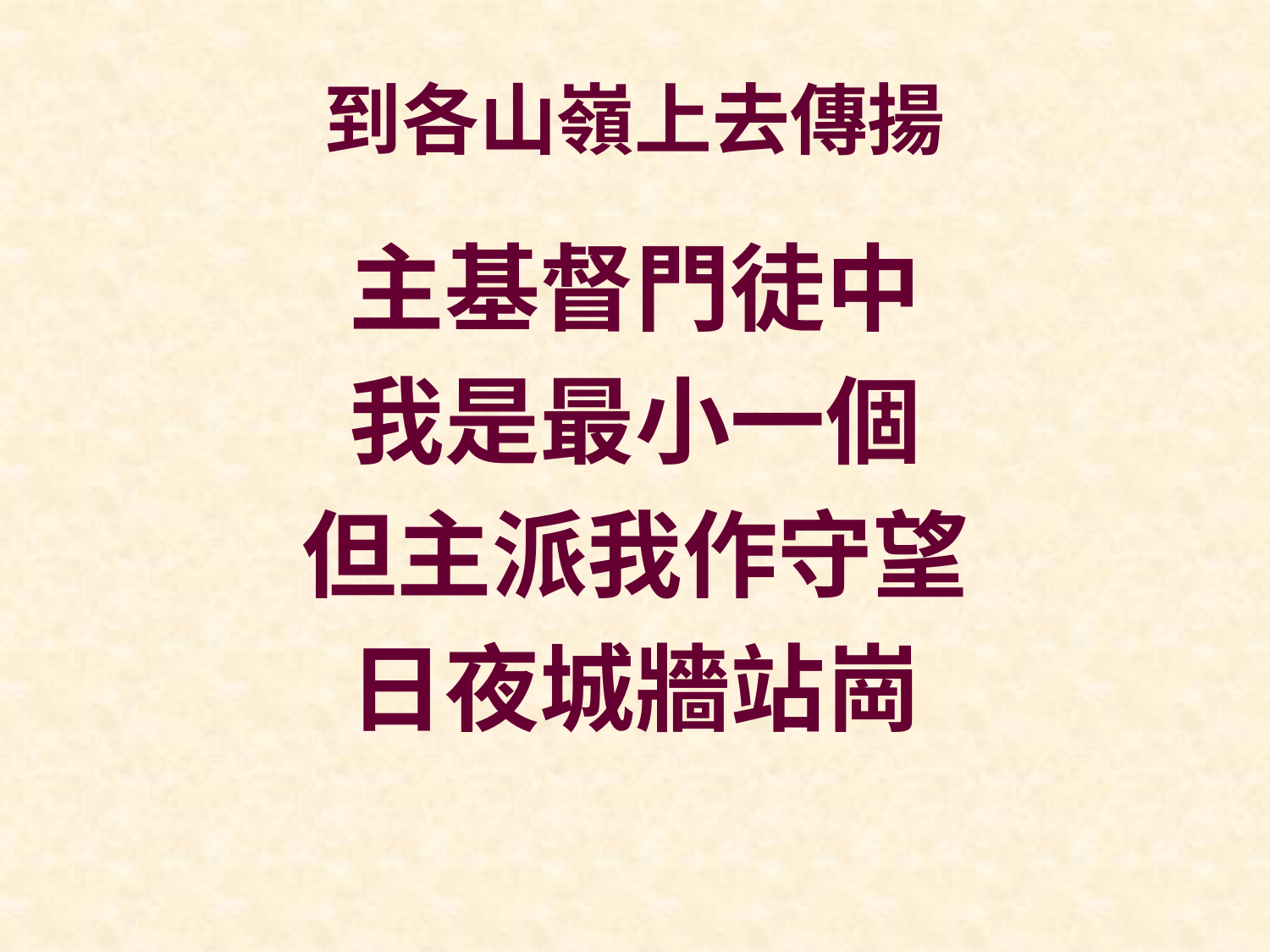

# 到各山嶺上去傳揚
主基督門徒中
我是最小一個
但主派我作守望
日夜城牆站崗